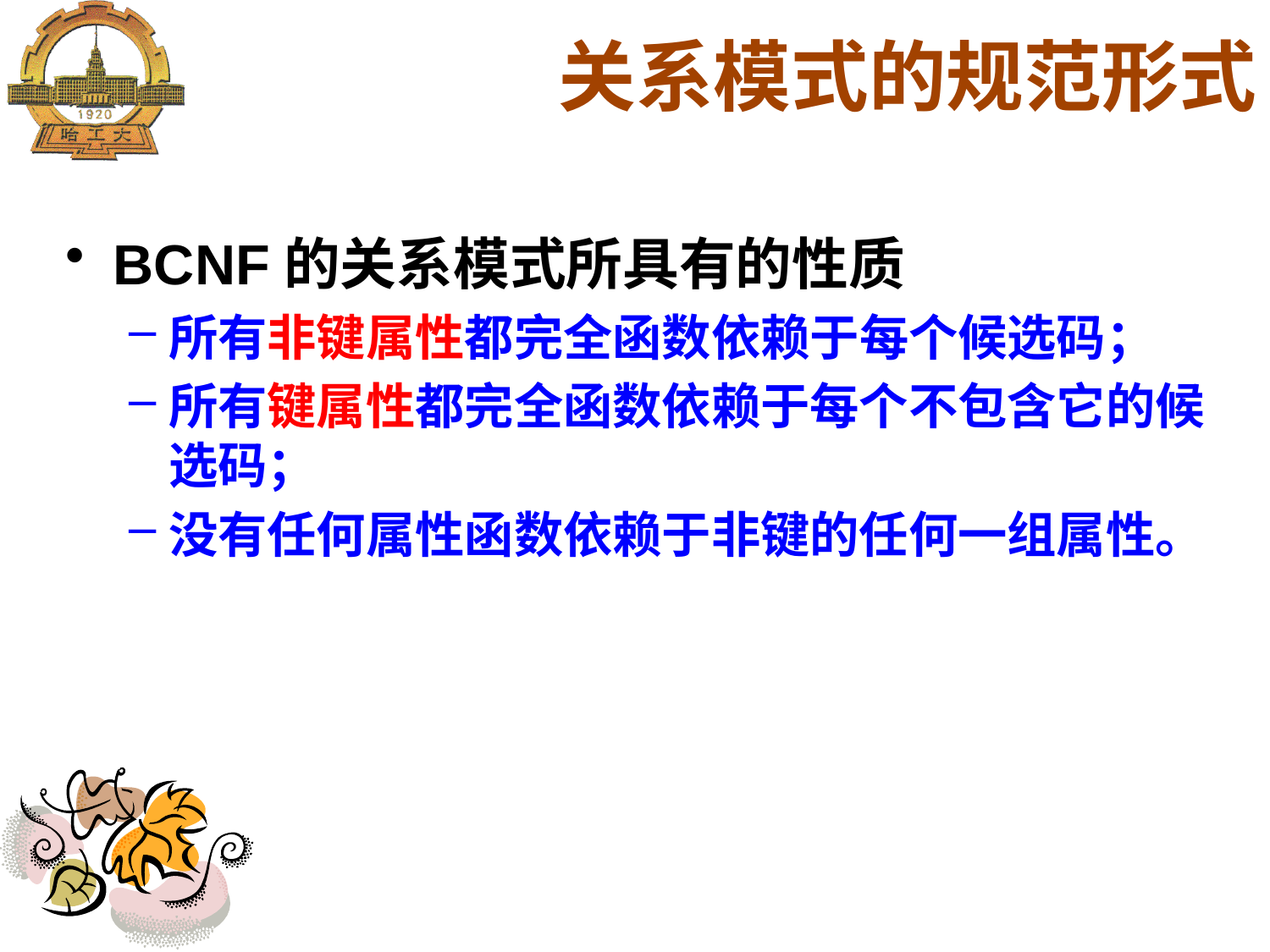

关系模式的规范形式
BCNF的关系模式所具有的性质
所有非键属性都完全函数依赖于每个候选码；
所有键属性都完全函数依赖于每个不包含它的候选码；
没有任何属性函数依赖于非键的任何一组属性。